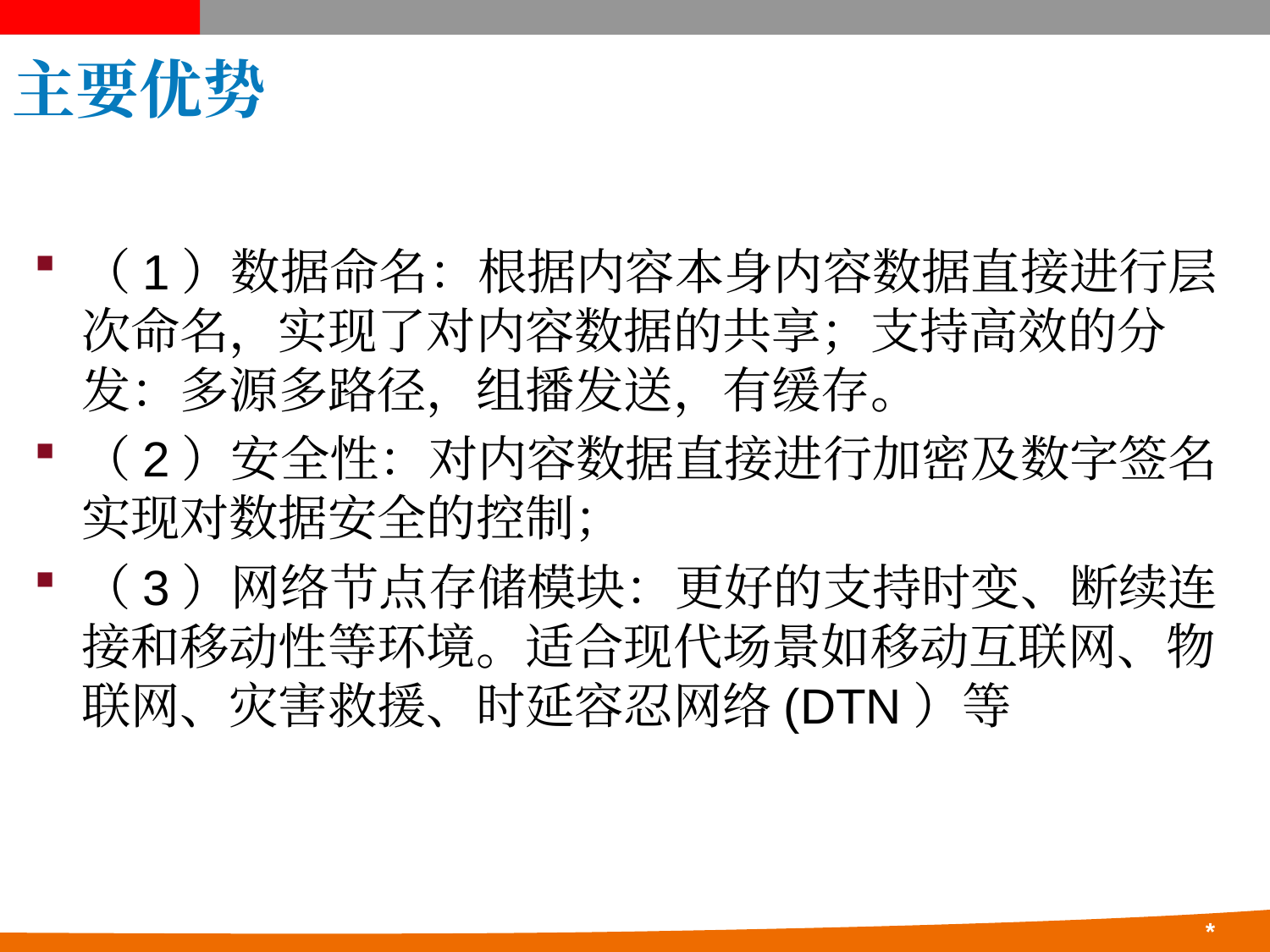

# 主要优势

（1）数据命名：根据内容本身内容数据直接进行层次命名，实现了对内容数据的共享；支持高效的分发：多源多路径，组播发送，有缓存。
（2）安全性：对内容数据直接进行加密及数字签名实现对数据安全的控制；
（3）网络节点存储模块：更好的支持时变、断续连接和移动性等环境。适合现代场景如移动互联网、物联网、灾害救援、时延容忍网络(DTN）等